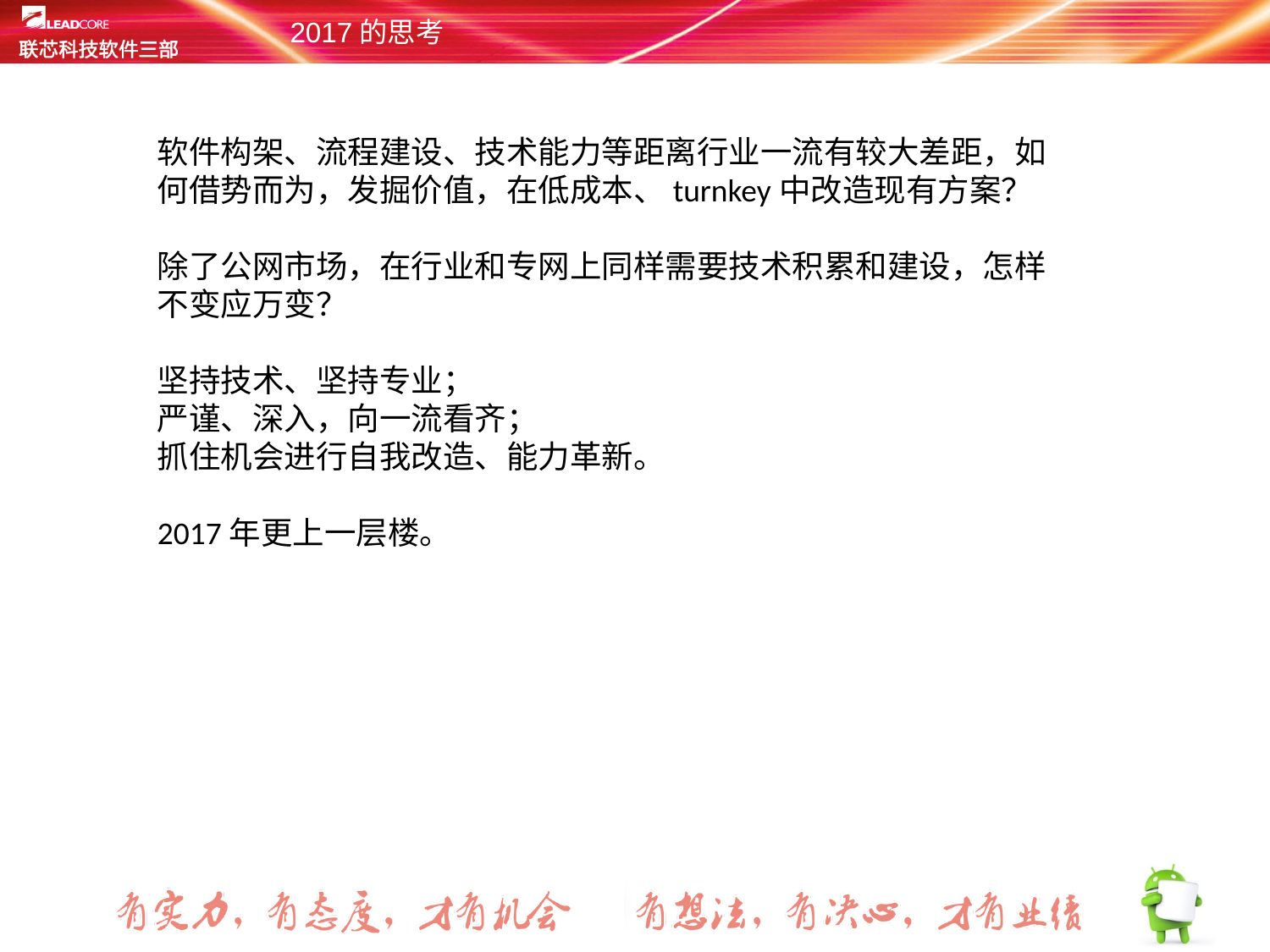

# 2017的思考

软件构架、流程建设、技术能力等距离行业一流有较大差距，如何借势而为，发掘价值，在低成本、turnkey中改造现有方案？

除了公网市场，在行业和专网上同样需要技术积累和建设，怎样不变应万变？

坚持技术、坚持专业；
严谨、深入，向一流看齐；
抓住机会进行自我改造、能力革新。

2017年更上一层楼。